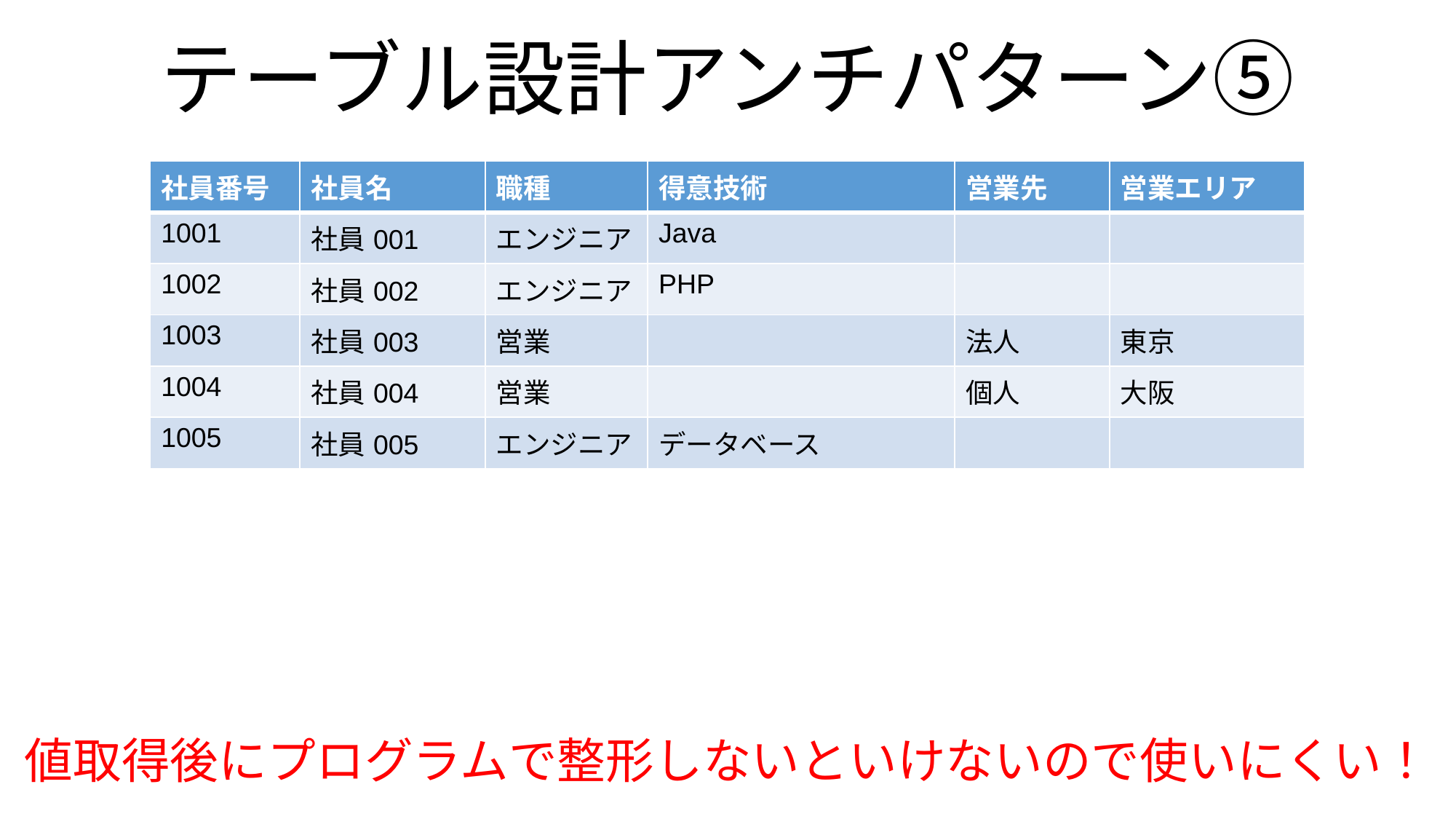

# テーブル設計アンチパターン⑤
| 社員番号 | 社員名 | 職種 | 得意技術 | 営業先 | 営業エリア |
| --- | --- | --- | --- | --- | --- |
| 1001 | 社員001 | エンジニア | Java |  |  |
| 1002 | 社員002 | エンジニア | PHP |  |  |
| 1003 | 社員003 | 営業 |  | 法人 | 東京 |
| 1004 | 社員004 | 営業 |  | 個人 | 大阪 |
| 1005 | 社員005 | エンジニア | データベース |  |  |
値取得後にプログラムで整形しないといけないので使いにくい！